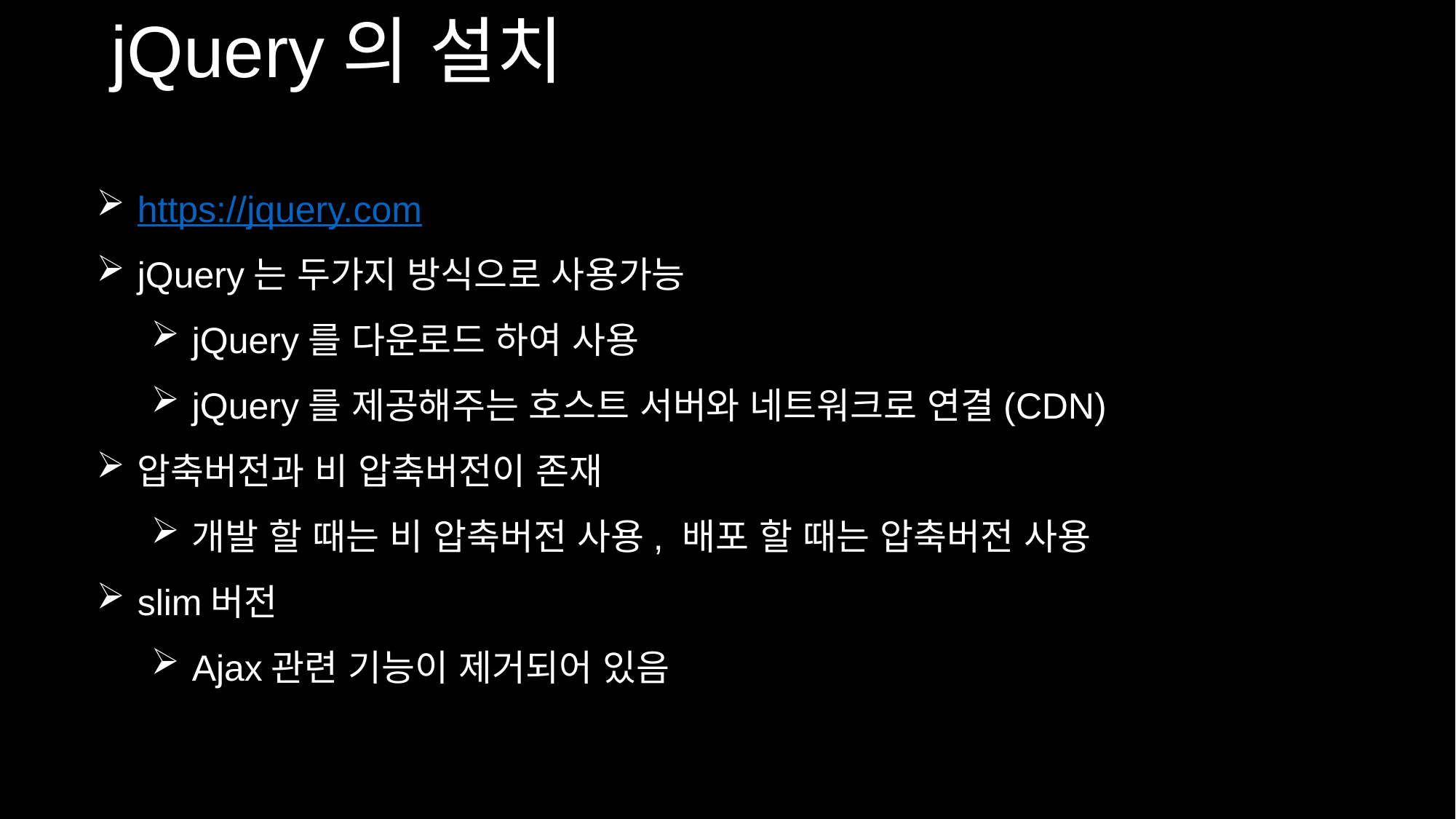

# jQuery의 설치
https://jquery.com
jQuery는 두가지 방식으로 사용가능
jQuery를 다운로드 하여 사용
jQuery를 제공해주는 호스트 서버와 네트워크로 연결(CDN)
압축버전과 비 압축버전이 존재
개발 할 때는 비 압축버전 사용, 배포 할 때는 압축버전 사용
slim버전
Ajax관련 기능이 제거되어 있음